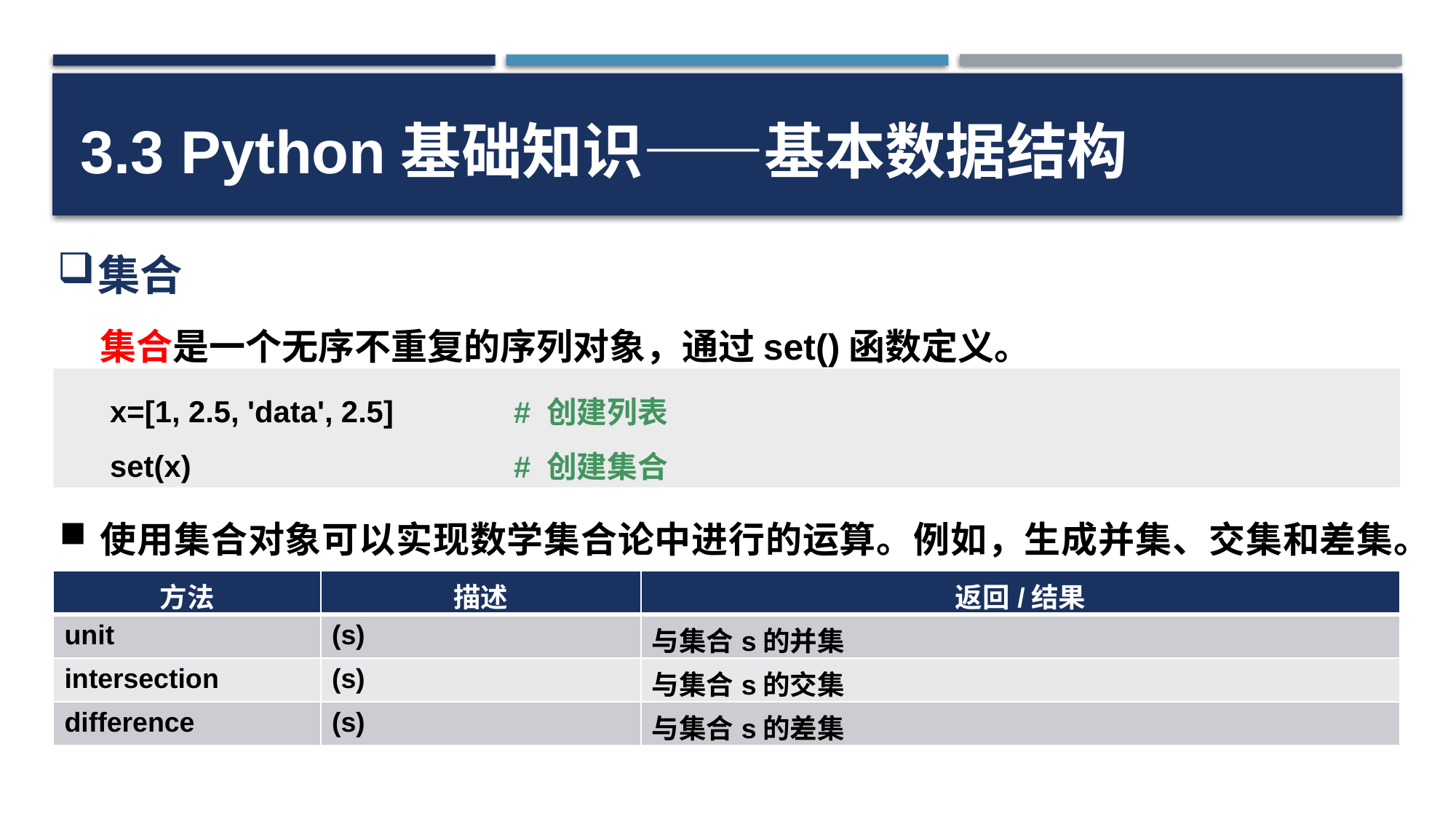

3.3 Python基础知识——基本数据结构
集合
集合是一个无序不重复的序列对象，通过set()函数定义。
x=[1, 2.5, 'data', 2.5]
set(x)

# 创建列表
# 创建集合
使用集合对象可以实现数学集合论中进行的运算。例如，生成并集、交集和差集。
| 方法 | 描述 | 返回/结果 |
| --- | --- | --- |
| unit | (s) | 与集合s的并集 |
| intersection | (s) | 与集合s的交集 |
| difference | (s) | 与集合s的差集 |
36